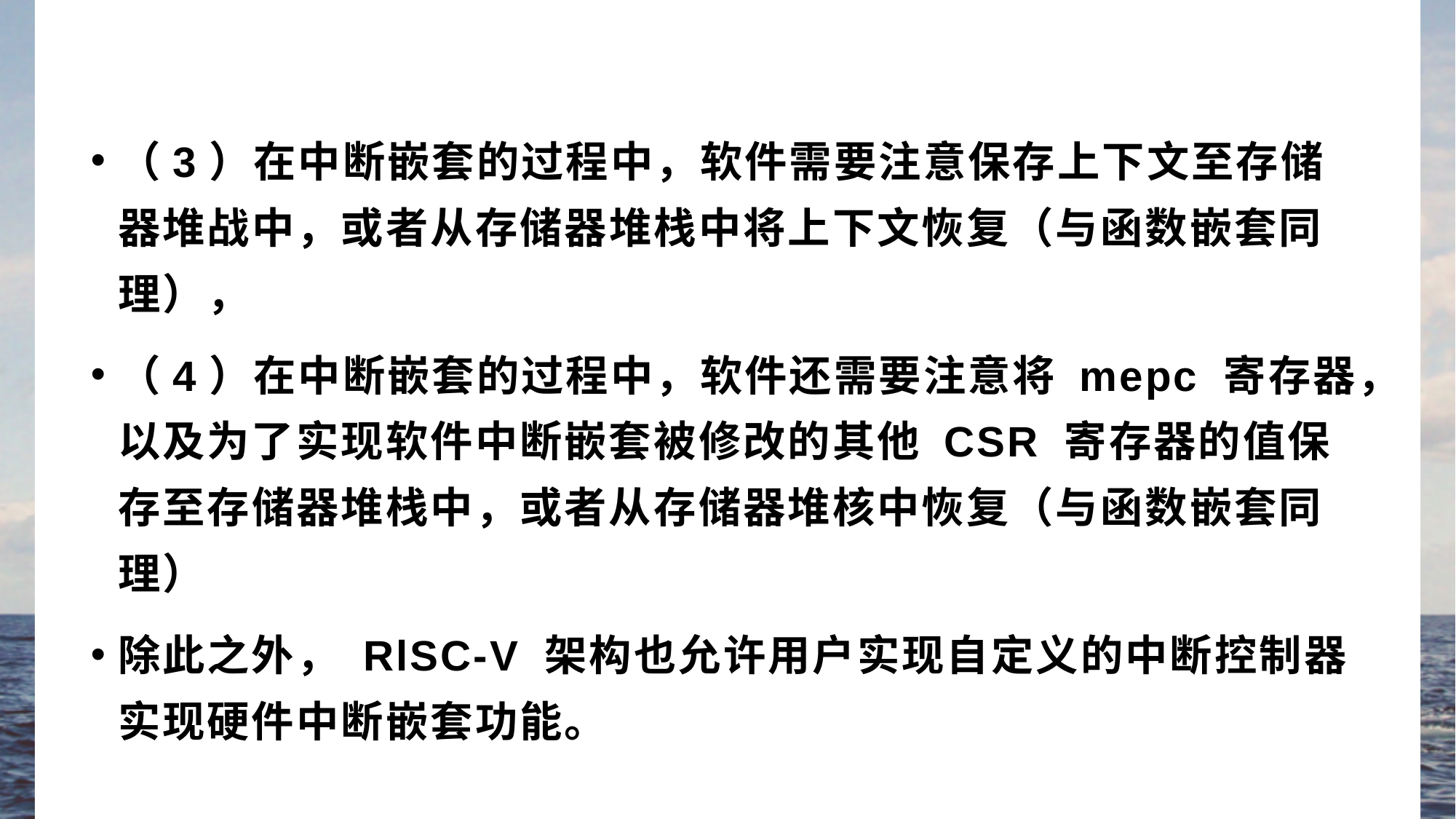

#
（3）在中断嵌套的过程中，软件需要注意保存上下文至存储器堆战中，或者从存储器堆栈中将上下文恢复（与函数嵌套同理），
（4）在中断嵌套的过程中，软件还需要注意将 mepc 寄存器，以及为了实现软件中断嵌套被修改的其他 CSR 寄存器的值保存至存储器堆栈中，或者从存储器堆核中恢复（与函数嵌套同理）
除此之外， RlSC-V 架构也允许用户实现自定义的中断控制器实现硬件中断嵌套功能。